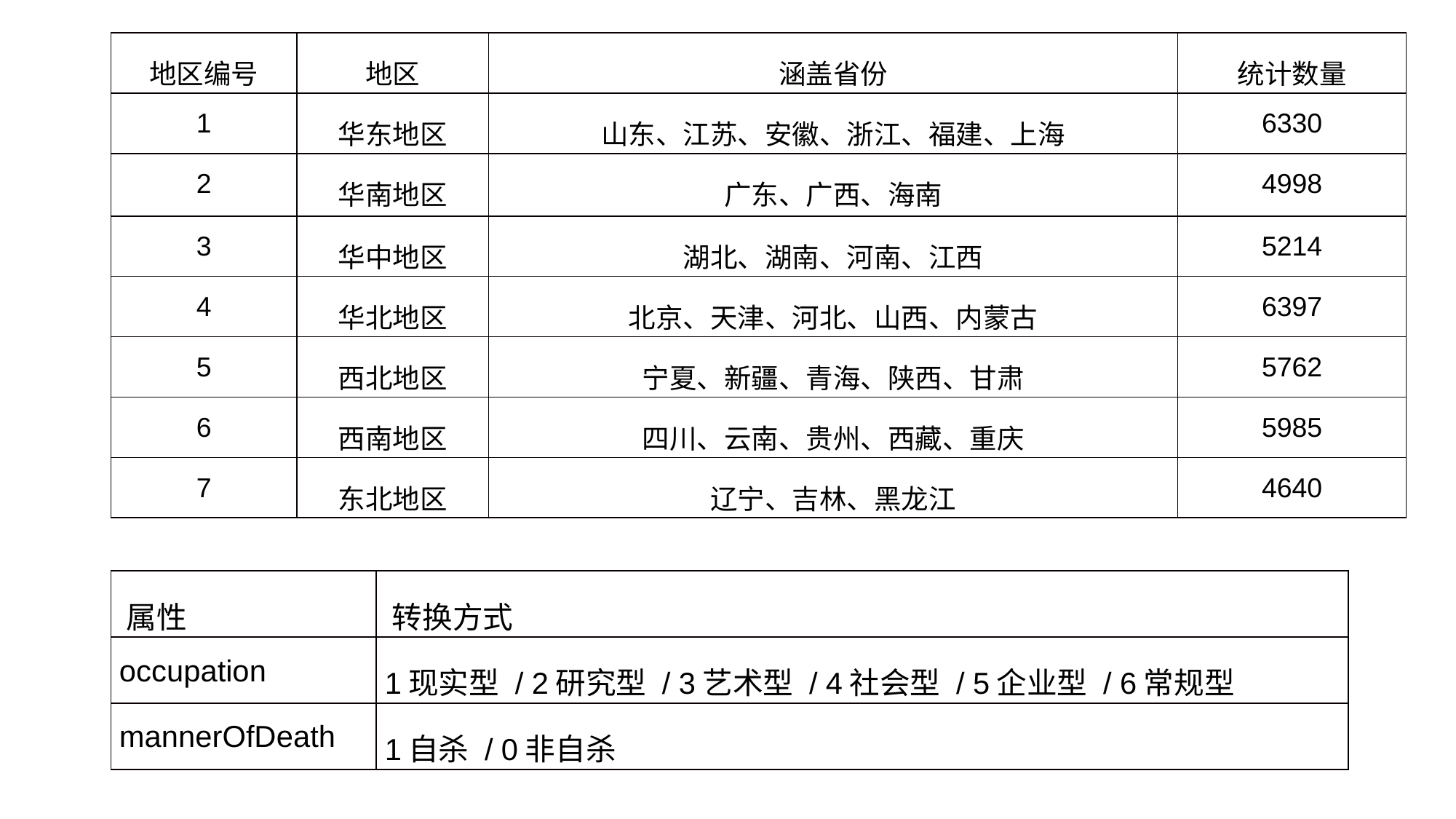

| 地区编号 | 地区 | 涵盖省份 | 统计数量 |
| --- | --- | --- | --- |
| 1 | 华东地区 | 山东、江苏、安徽、浙江、福建、上海 | 6330 |
| 2 | 华南地区 | 广东、广西、海南 | 4998 |
| 3 | 华中地区 | 湖北、湖南、河南、江西 | 5214 |
| 4 | 华北地区 | 北京、天津、河北、山西、内蒙古 | 6397 |
| 5 | 西北地区 | 宁夏、新疆、青海、陕西、甘肃 | 5762 |
| 6 | 西南地区 | 四川、云南、贵州、西藏、重庆 | 5985 |
| 7 | 东北地区 | 辽宁、吉林、黑龙江 | 4640 |
| 属性 | 转换方式 |
| --- | --- |
| occupation | 1现实型 / 2研究型 / 3艺术型 / 4社会型 / 5企业型 / 6常规型 |
| mannerOfDeath | 1自杀 / 0非自杀 |